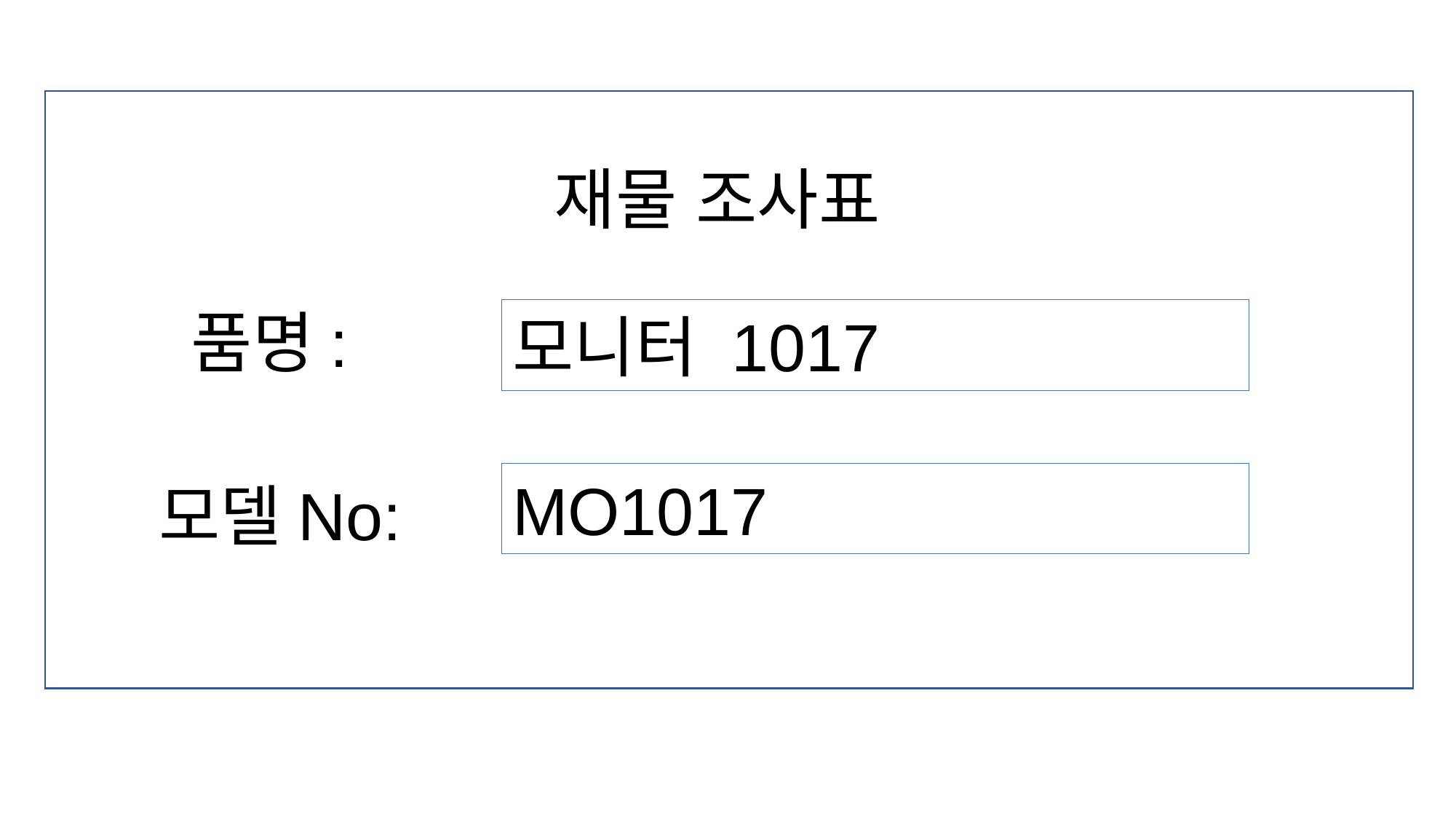

재물 조사표
품명:
모니터 1017
MO1017
모델No: